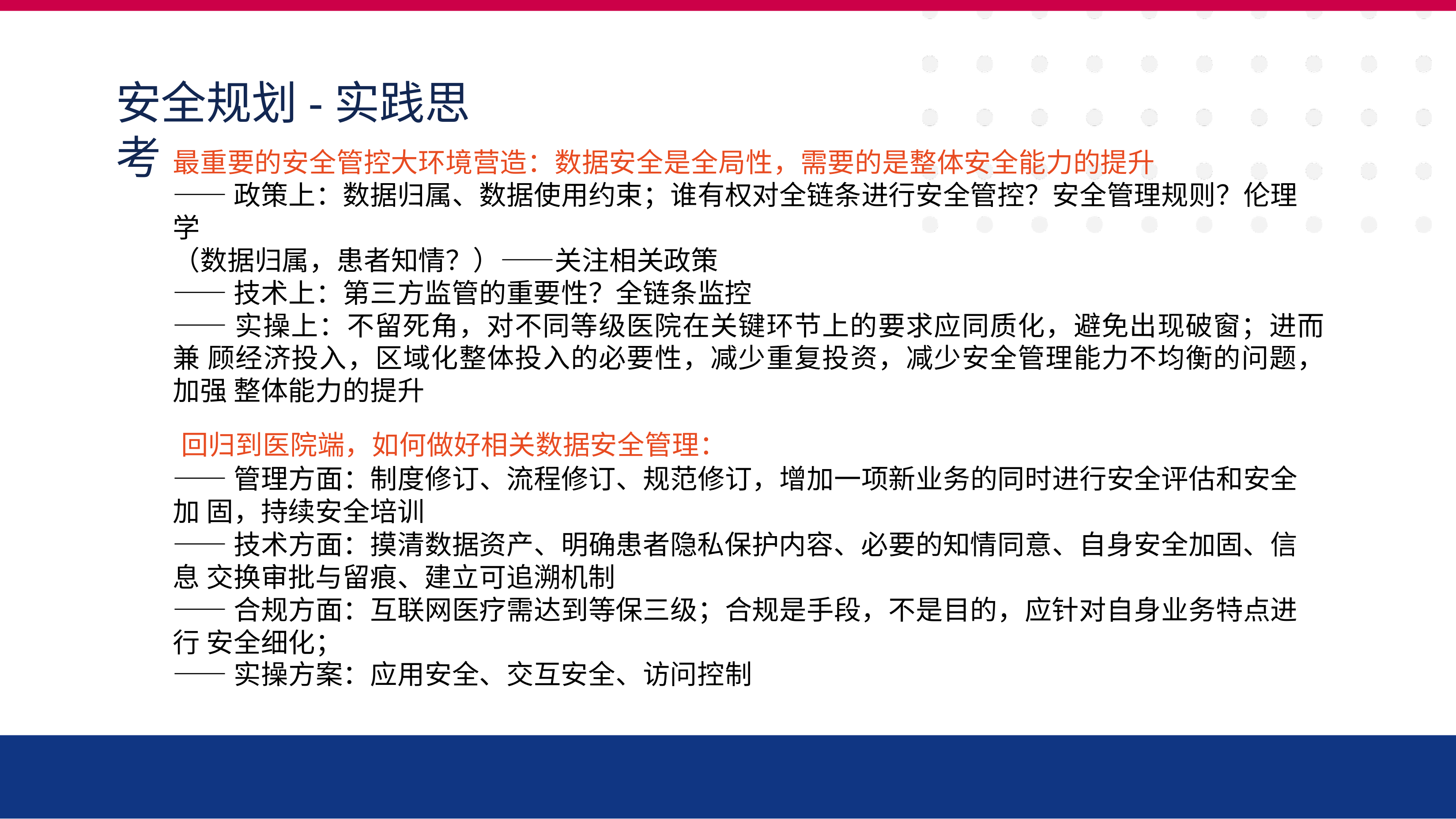

# 安全规划-实践思考
最重要的安全管控大环境营造：数据安全是全局性，需要的是整体安全能力的提升
——政策上：数据归属、数据使用约束；谁有权对全链条进行安全管控？安全管理规则？伦理学
（数据归属，患者知情？）——关注相关政策
——技术上：第三方监管的重要性？全链条监控
——实操上：不留死角，对不同等级医院在关键环节上的要求应同质化，避免出现破窗；进而兼 顾经济投入，区域化整体投入的必要性，减少重复投资，减少安全管理能力不均衡的问题，加强 整体能力的提升

回归到医院端，如何做好相关数据安全管理：
——管理方面：制度修订、流程修订、规范修订，增加一项新业务的同时进行安全评估和安全加 固，持续安全培训
——技术方面：摸清数据资产、明确患者隐私保护内容、必要的知情同意、自身安全加固、信息 交换审批与留痕、建立可追溯机制
——合规方面：互联网医疗需达到等保三级；合规是手段，不是目的，应针对自身业务特点进行 安全细化；
——实操方案：应用安全、交互安全、访问控制